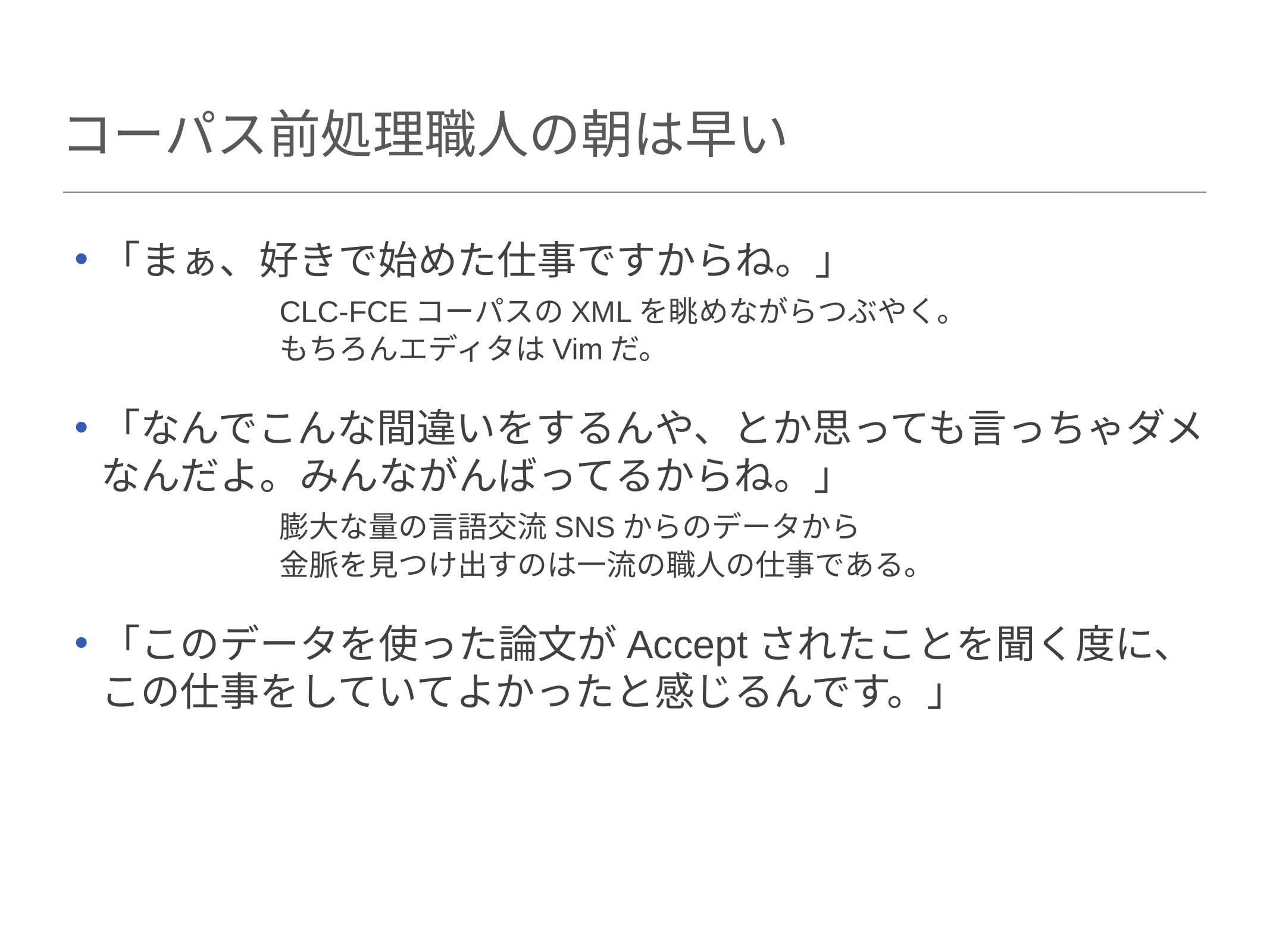

# コーパス前処理職人の朝は早い
「まぁ、好きで始めた仕事ですからね。」
		CLC-FCEコーパスのXMLを眺めながらつぶやく。
		もちろんエディタはVimだ。
「なんでこんな間違いをするんや、とか思っても言っちゃダメなんだよ。みんながんばってるからね。」
		膨大な量の言語交流SNSからのデータから
		金脈を見つけ出すのは一流の職人の仕事である。
「このデータを使った論文がAcceptされたことを聞く度に、この仕事をしていてよかったと感じるんです。」